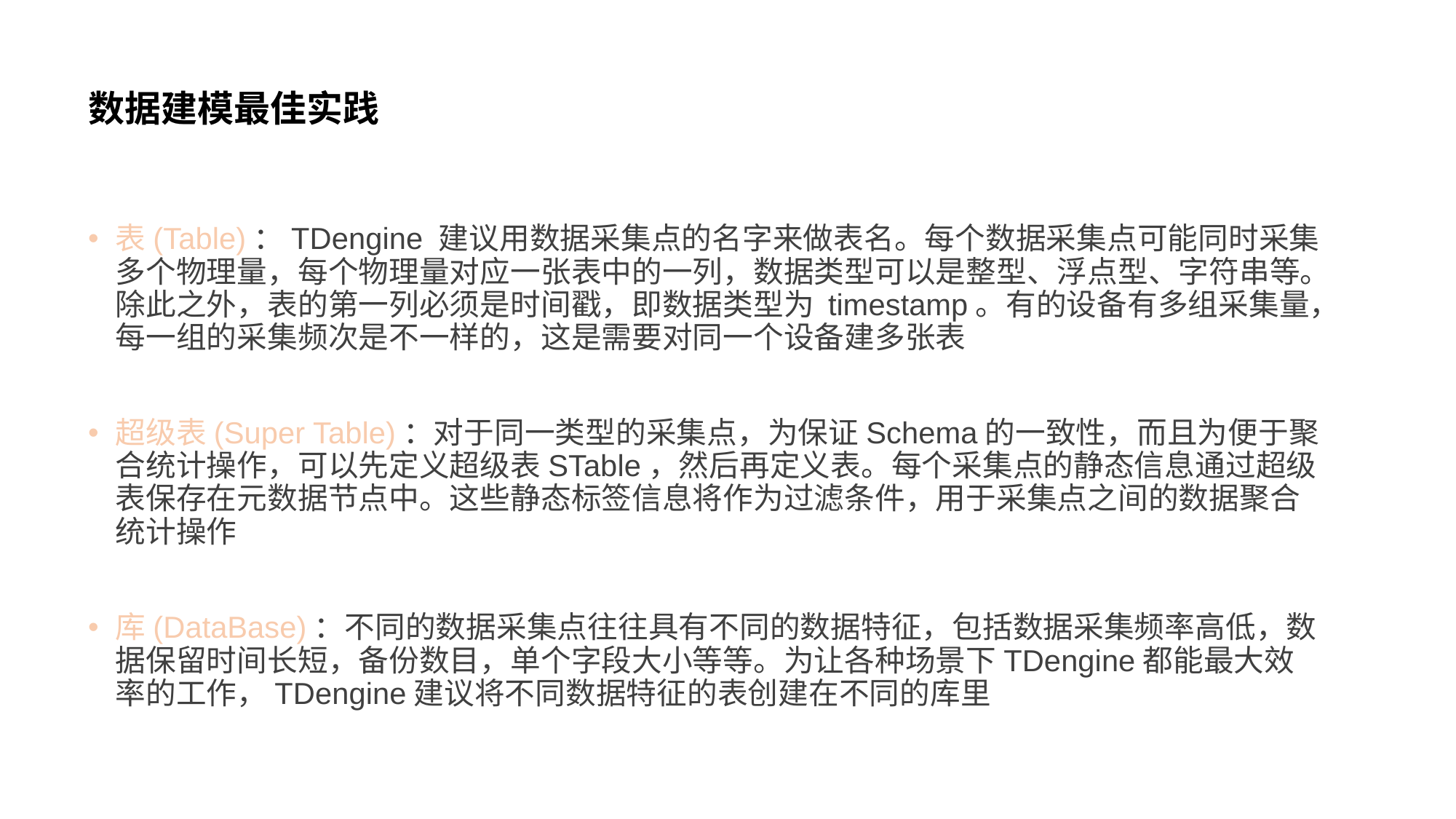

# 数据建模最佳实践
表(Table)：TDengine 建议用数据采集点的名字来做表名。每个数据采集点可能同时采集多个物理量，每个物理量对应一张表中的一列，数据类型可以是整型、浮点型、字符串等。除此之外，表的第一列必须是时间戳，即数据类型为 timestamp。有的设备有多组采集量，每一组的采集频次是不一样的，这是需要对同一个设备建多张表

超级表(Super Table)：对于同一类型的采集点，为保证Schema的一致性，而且为便于聚合统计操作，可以先定义超级表STable，然后再定义表。每个采集点的静态信息通过超级表保存在元数据节点中。这些静态标签信息将作为过滤条件，用于采集点之间的数据聚合统计操作

库(DataBase)：不同的数据采集点往往具有不同的数据特征，包括数据采集频率高低，数据保留时间长短，备份数目，单个字段大小等等。为让各种场景下TDengine都能最大效率的工作，TDengine建议将不同数据特征的表创建在不同的库里